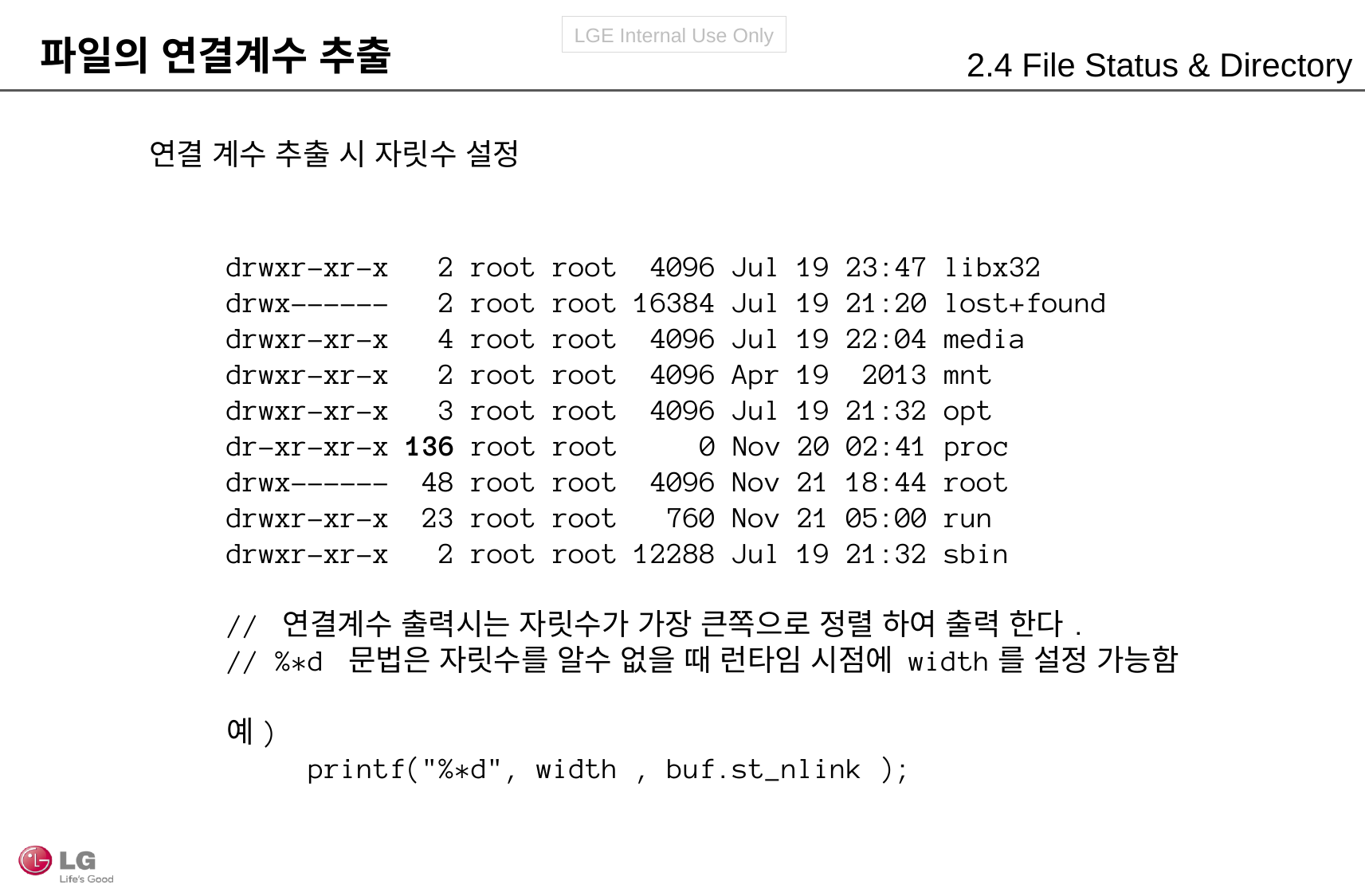

파일의 연결계수 추출
2.4 File Status & Directory

연결 계수 추출 시 자릿수 설정
drwxr-xr-x   2 root root  4096 Jul 19 23:47 libx32
drwx------   2 root root 16384 Jul 19 21:20 lost+found
drwxr-xr-x   4 root root  4096 Jul 19 22:04 media
drwxr-xr-x   2 root root  4096 Apr 19  2013 mnt
drwxr-xr-x   3 root root  4096 Jul 19 21:32 opt
dr-xr-xr-x 136 root root     0 Nov 20 02:41 proc
drwx------  48 root root  4096 Nov 21 18:44 root
drwxr-xr-x  23 root root   760 Nov 21 05:00 run
drwxr-xr-x   2 root root 12288 Jul 19 21:32 sbin

// 연결계수 출력시는 자릿수가 가장 큰쪽으로 정렬 하여 출력 한다.
// %*d 문법은 자릿수를 알수 없을 때 런타임 시점에 width를 설정 가능함

예)
     printf("%*d", width , buf.st_nlink );